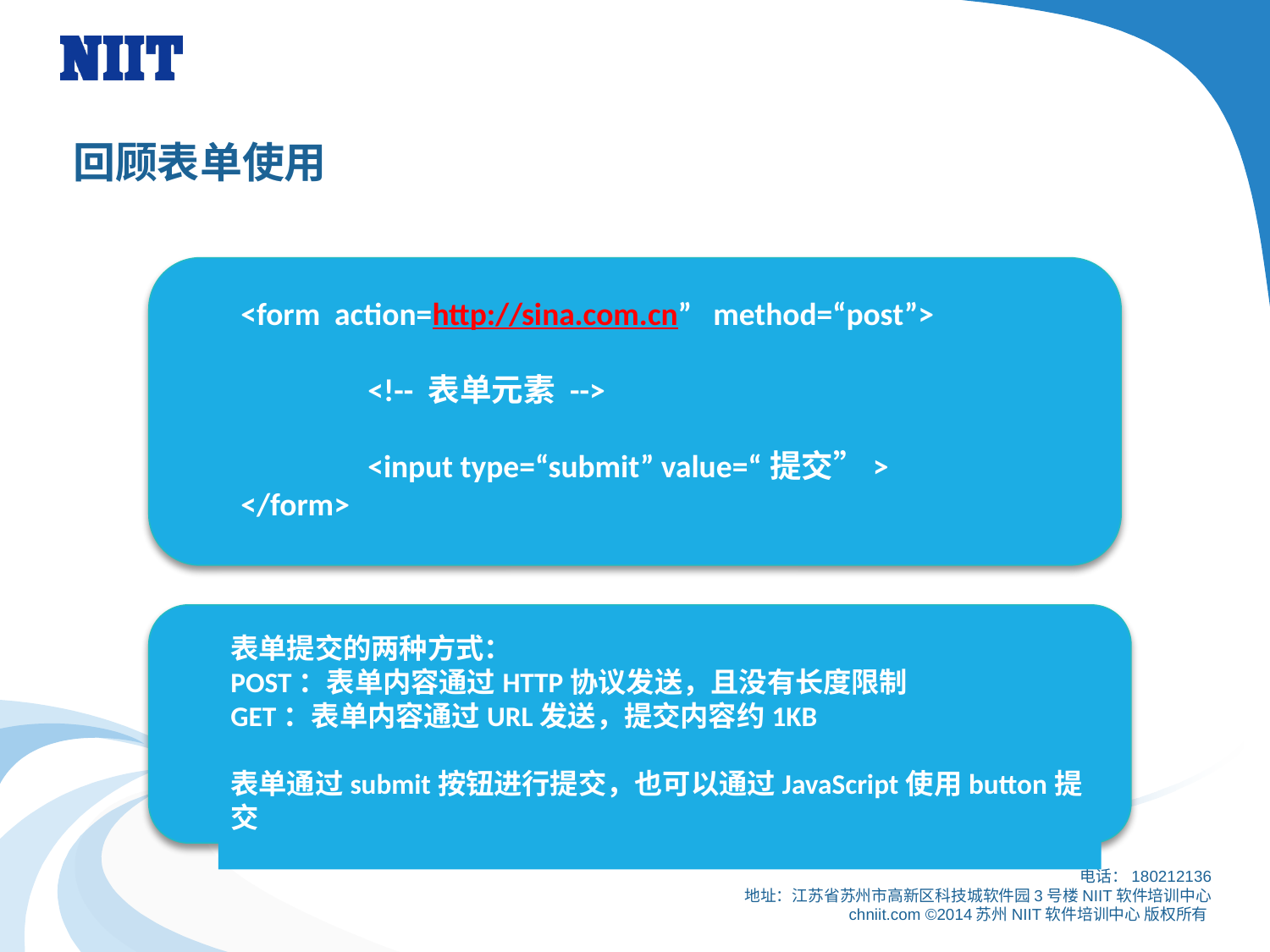

# 回顾表单使用

<form  action=http://sina.com.cn”   method=“post”>

	<!-- 表单元素 -->

	<input type=“submit” value=“提交”>
</form>

表单提交的两种方式：
POST：表单内容通过HTTP协议发送，且没有长度限制
GET：表单内容通过URL发送，提交内容约1KB

表单通过submit按钮进行提交，也可以通过JavaScript使用button提交